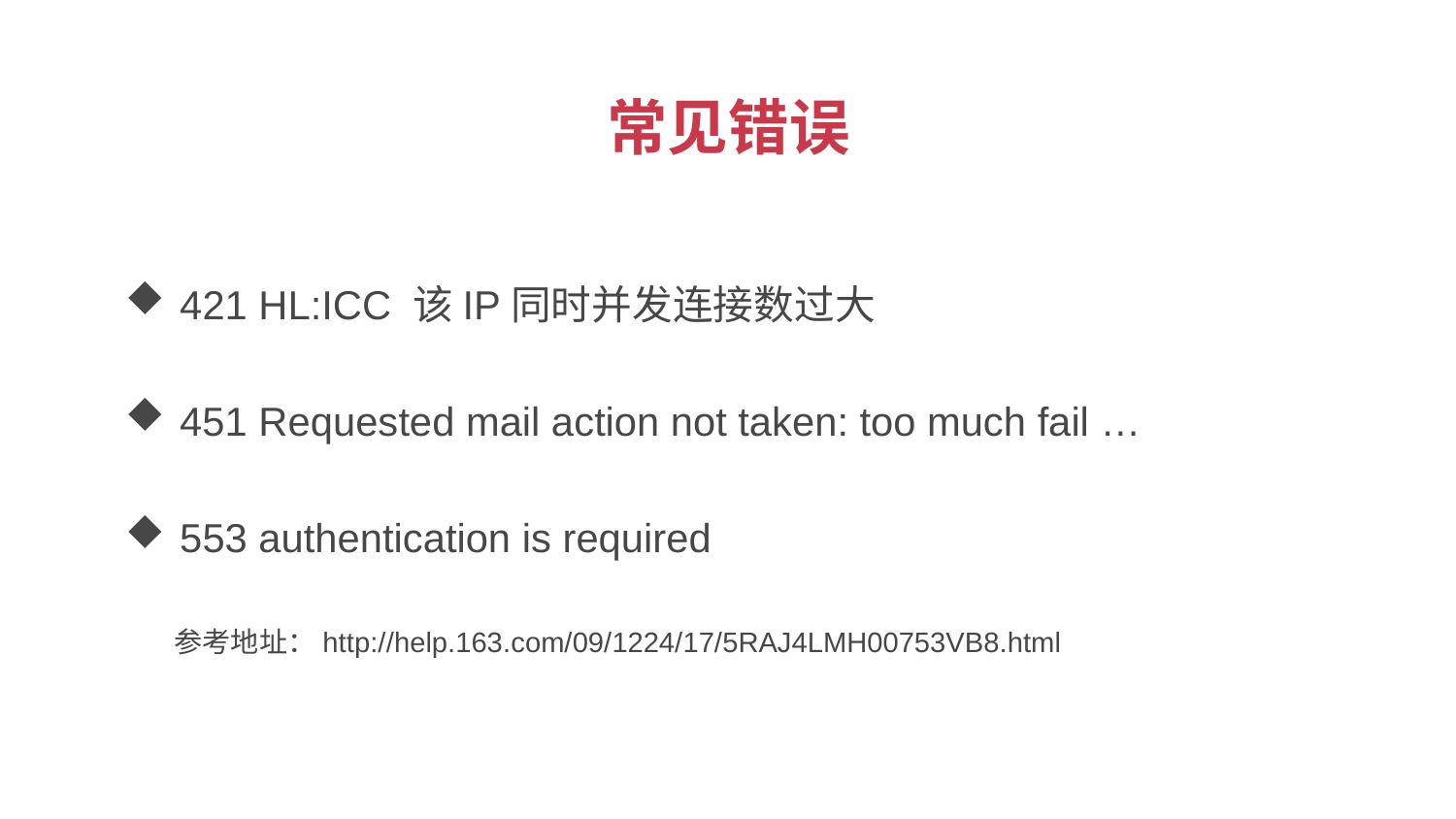

常见错误
421 HL:ICC 该IP同时并发连接数过大
451 Requested mail action not taken: too much fail …
553 authentication is required
参考地址：http://help.163.com/09/1224/17/5RAJ4LMH00753VB8.html